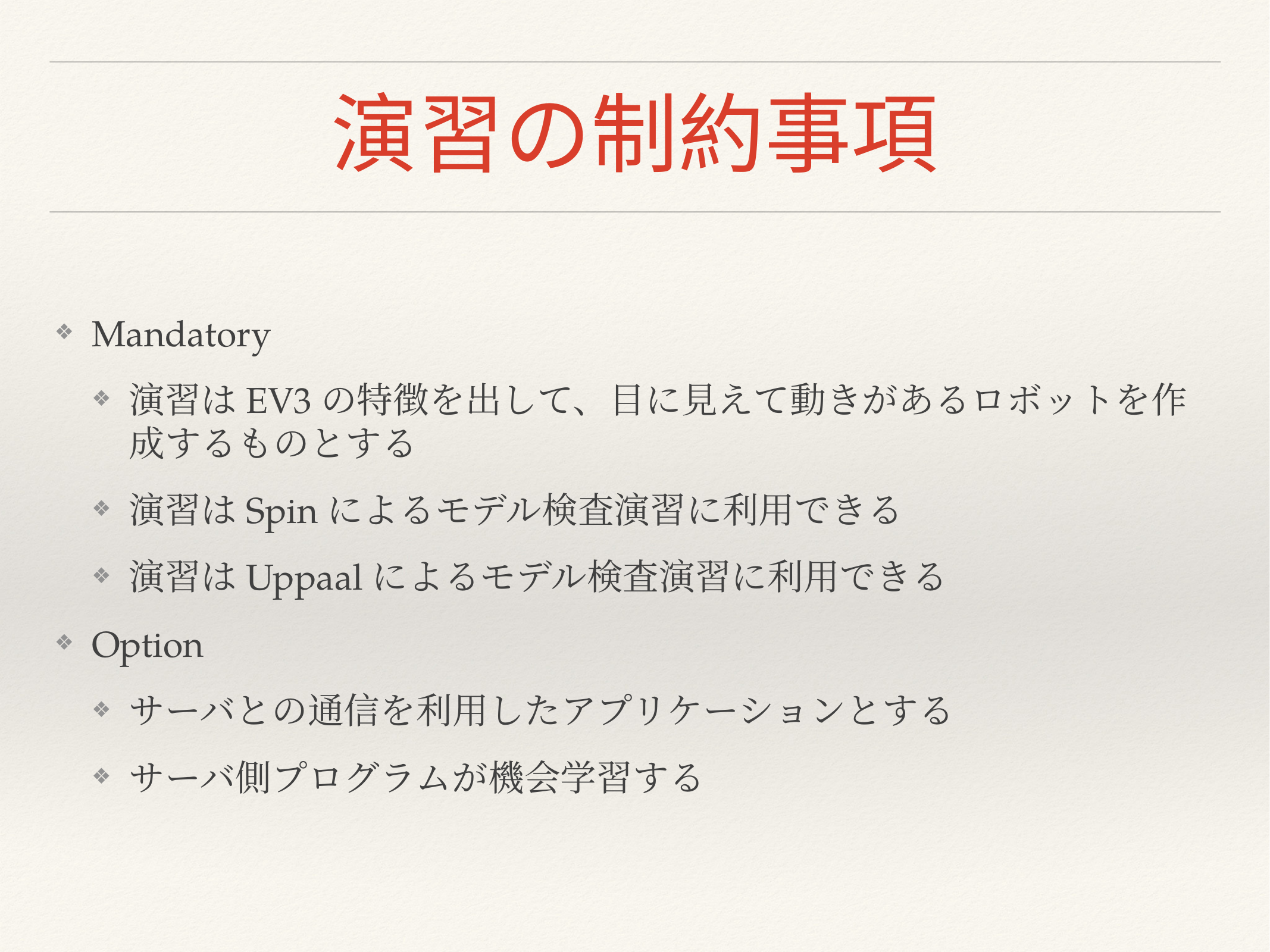

# 演習の制約事項
Mandatory
演習はEV3の特徴を出して、目に見えて動きがあるロボットを作成するものとする
演習はSpinによるモデル検査演習に利用できる
演習はUppaalによるモデル検査演習に利用できる
Option
サーバとの通信を利用したアプリケーションとする
サーバ側プログラムが機会学習する